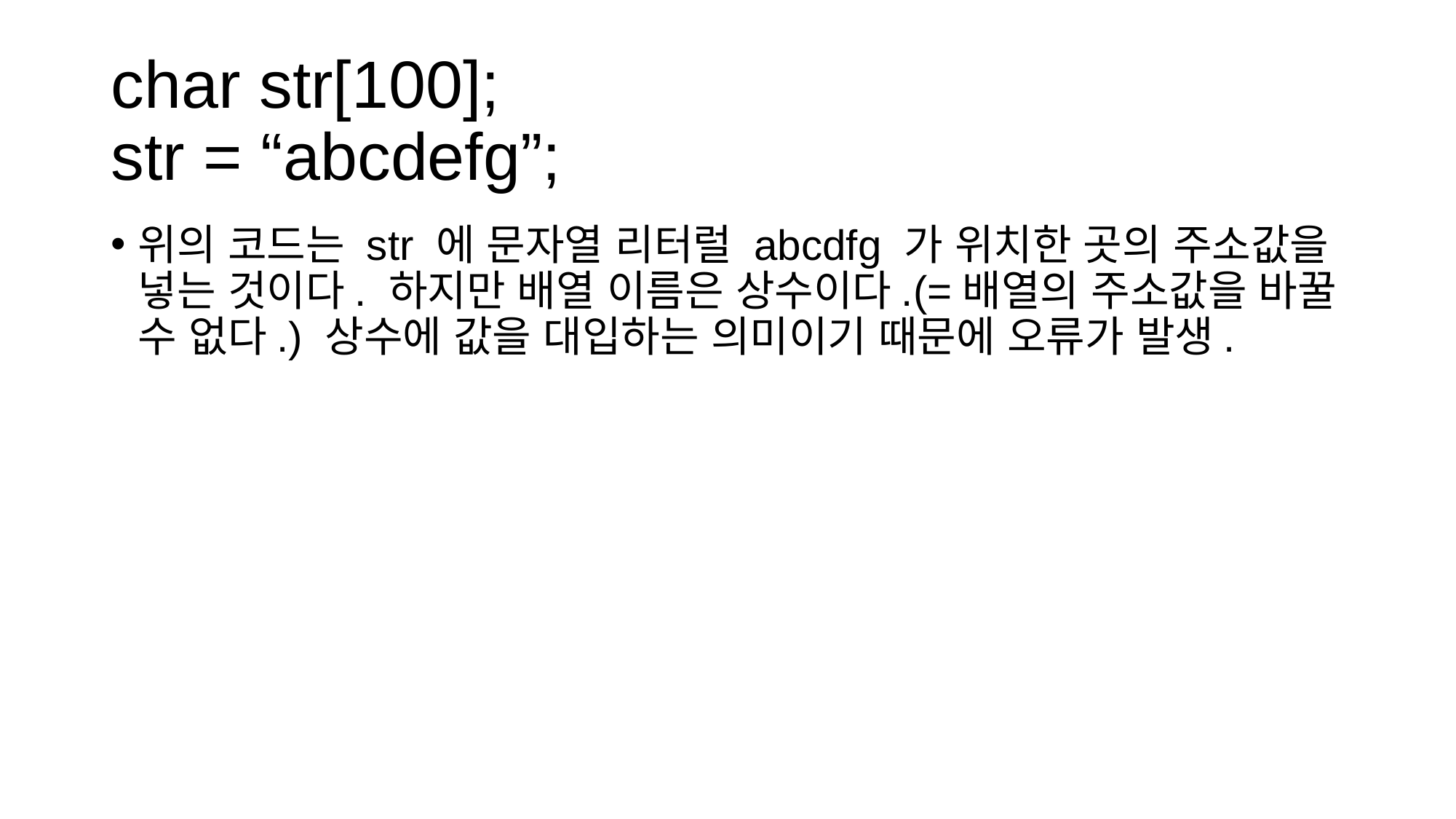

# char str[100]; str = “abcdefg”;
위의 코드는 str 에 문자열 리터럴 abcdfg 가 위치한 곳의 주소값을 넣는 것이다. 하지만 배열 이름은 상수이다.(=배열의 주소값을 바꿀 수 없다.) 상수에 값을 대입하는 의미이기 때문에 오류가 발생.